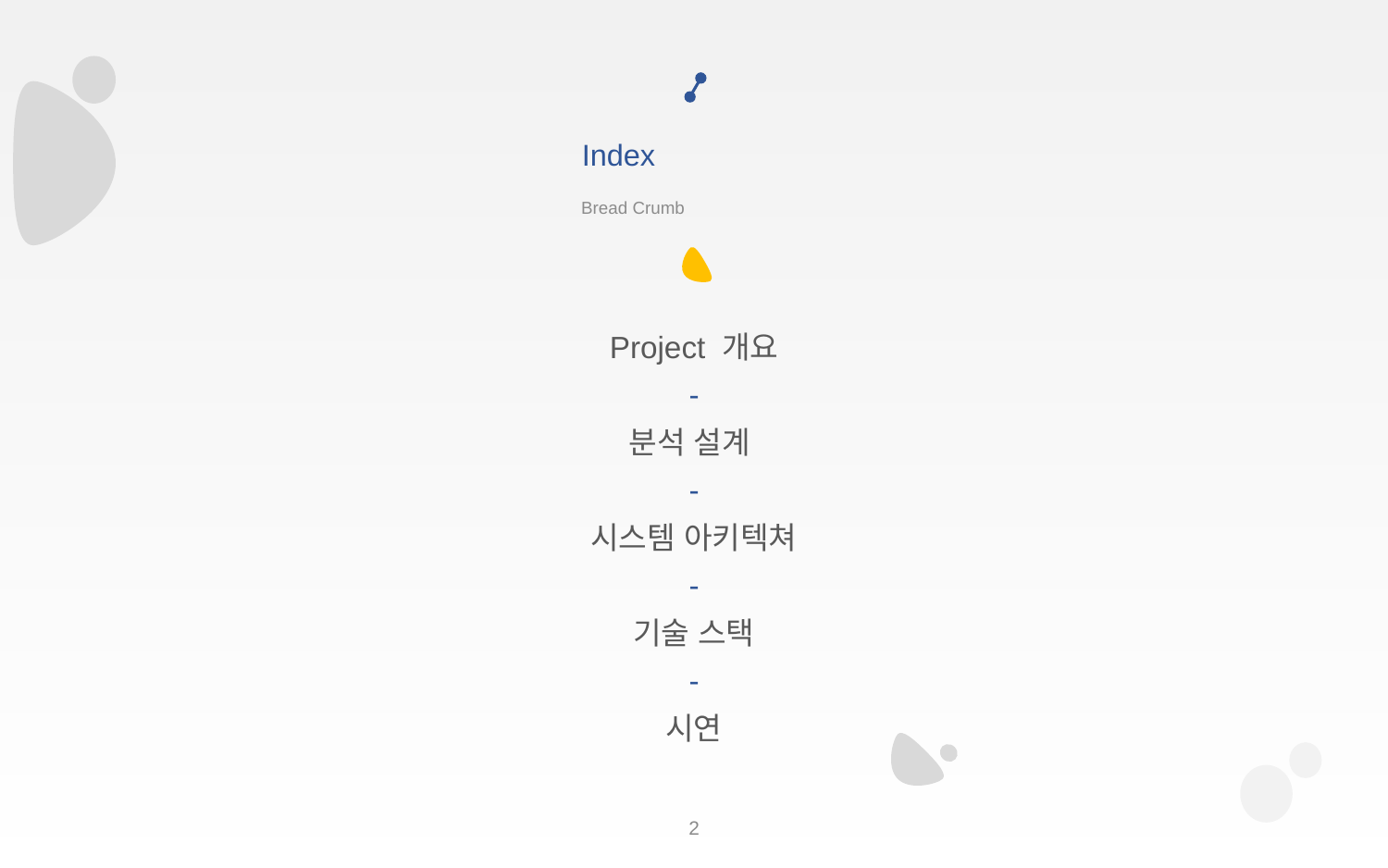

# Index
Bread Crumb

Project 개요
-
분석 설계
-
시스템 아키텍쳐
-
기술 스택
-
시연
2